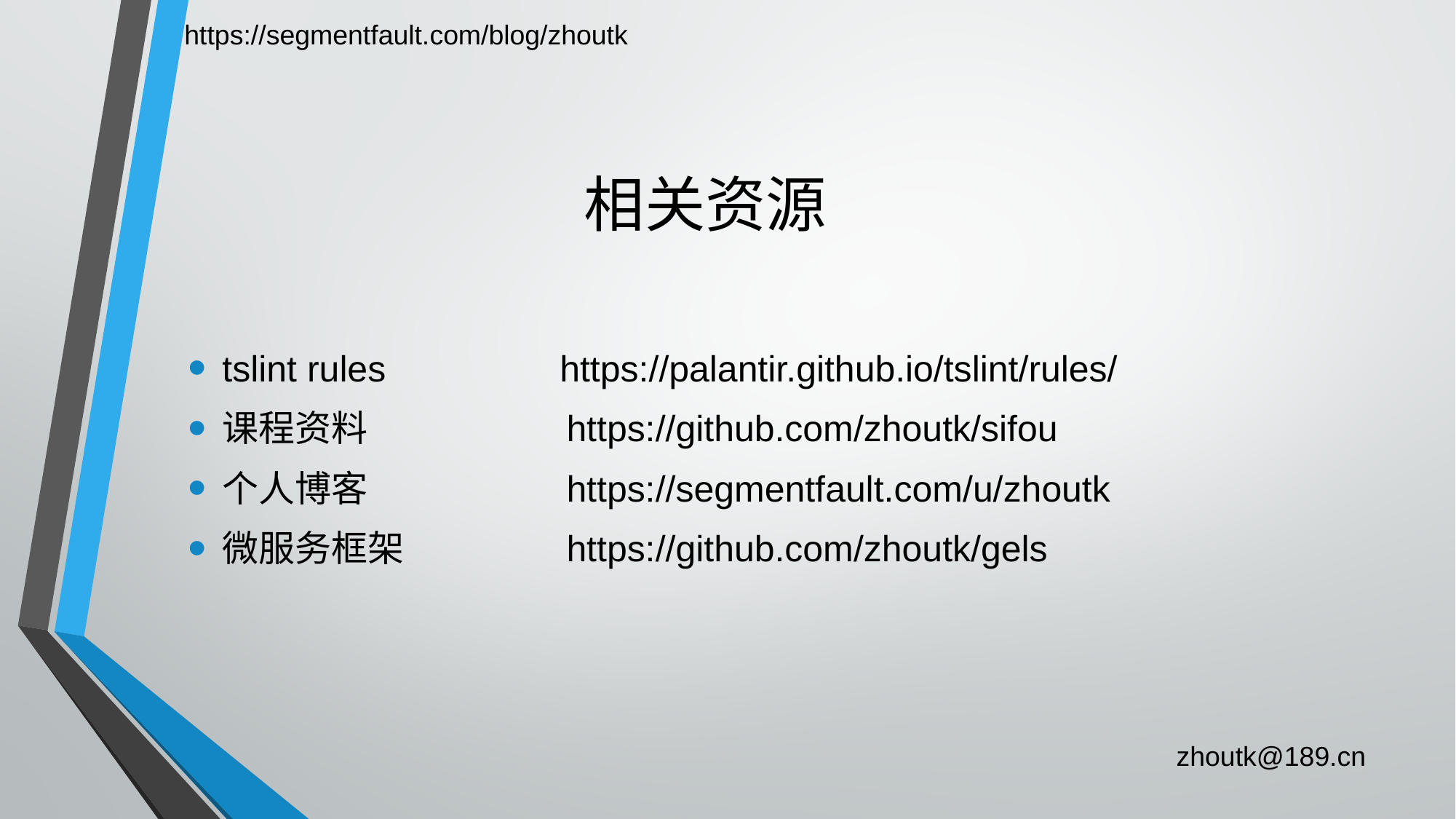

https://segmentfault.com/blog/zhoutk
# 相关资源
tslint rules		 https://palantir.github.io/tslint/rules/
课程资料		 https://github.com/zhoutk/sifou
个人博客		 https://segmentfault.com/u/zhoutk
微服务框架		 https://github.com/zhoutk/gels
zhoutk@189.cn